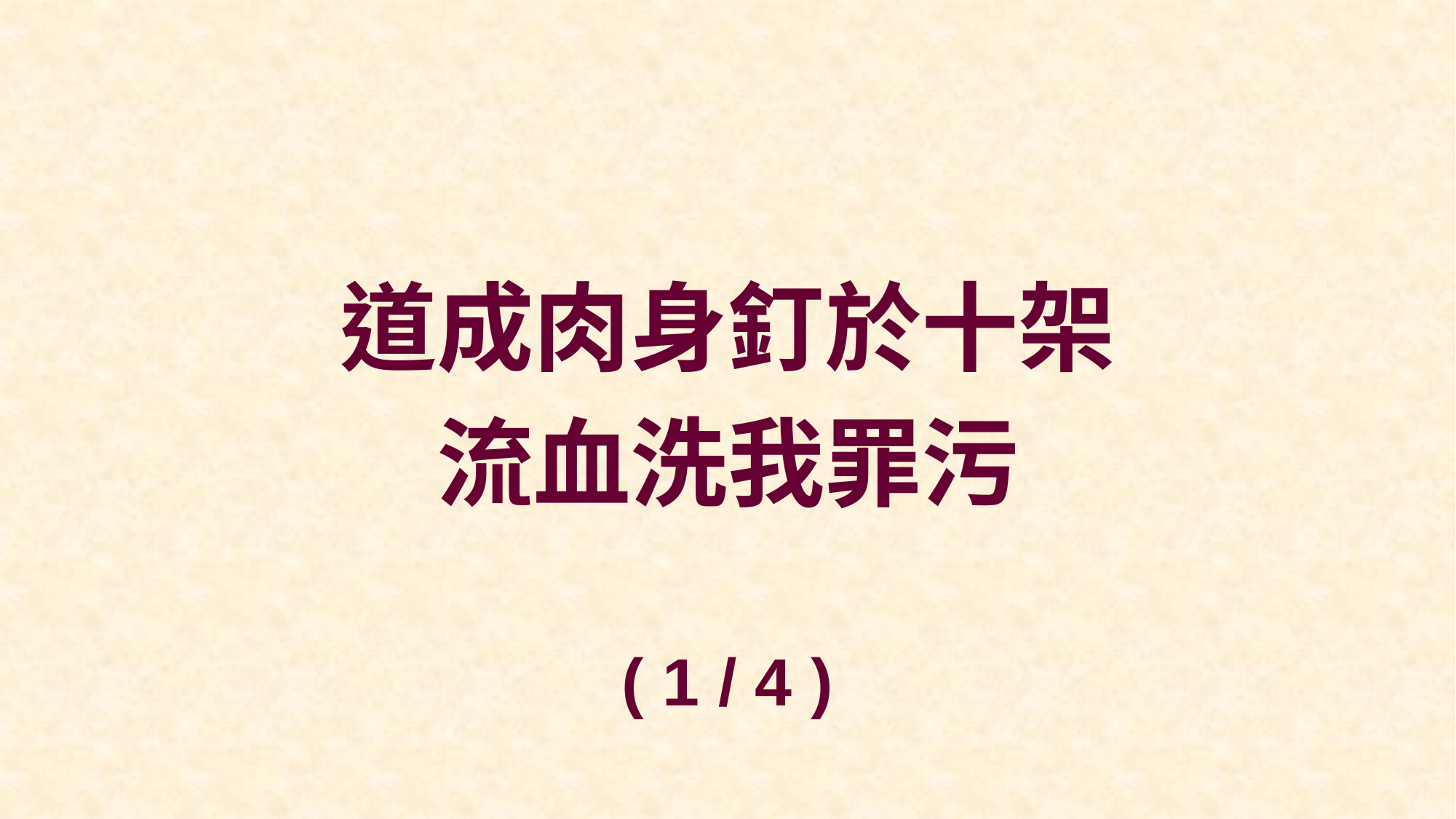

道成肉身釘於十架
流血洗我罪污
( 1 / 4 )